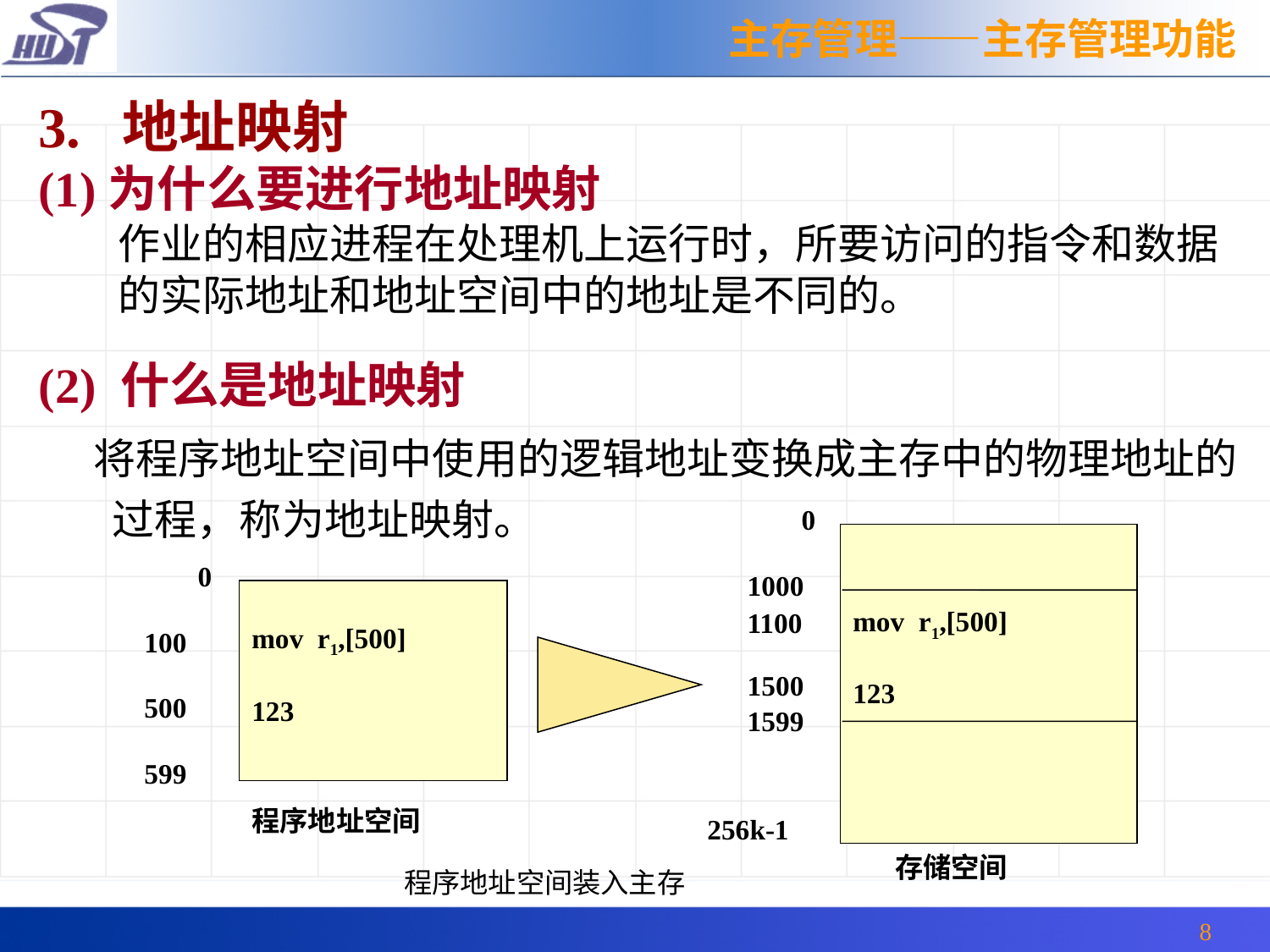

主存管理——主存管理功能
3.  地址映射
(1)为什么要进行地址映射
 	作业的相应进程在处理机上运行时，所要访问的指令和数据的实际地址和地址空间中的地址是不同的。
(2) 什么是地址映射
      将程序地址空间中使用的逻辑地址变换成主存中的物理地址的过程，称为地址映射。
0

mov  r1,[500]

123
1000

1100
1500
1599

256k-1
存储空间
0

mov  r1,[500]

123
100
500
599
程序地址空间

程序地址空间装入主存
8